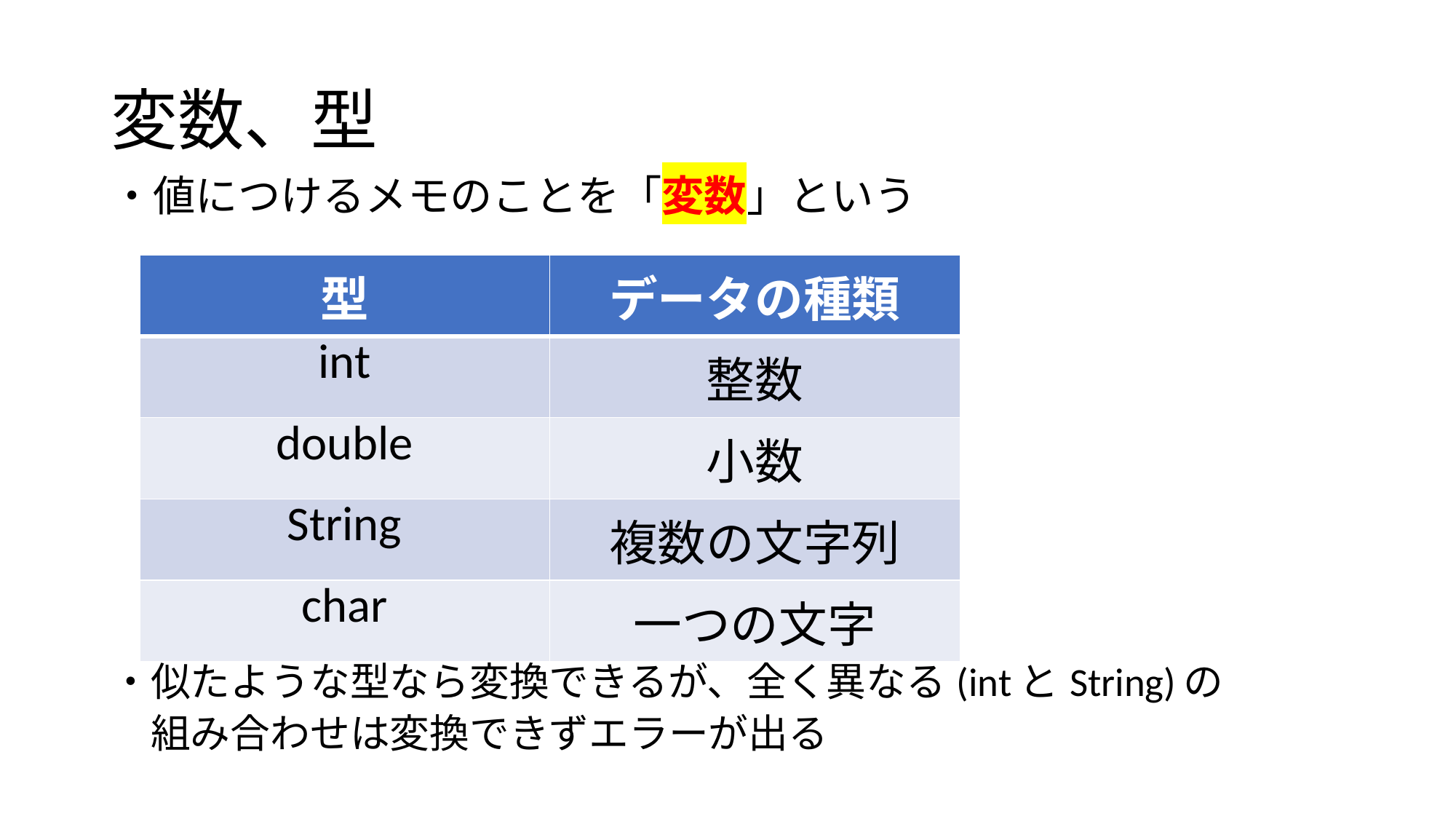

# 変数、型
・値につけるメモのことを「変数」という

| 型 | データの種類 |
| --- | --- |
| int | 整数 |
| double | 小数 |
| String | 複数の文字列 |
| char | 一つの文字 |
・似たような型なら変換できるが、全く異なる(intとString)の
　組み合わせは変換できずエラーが出る